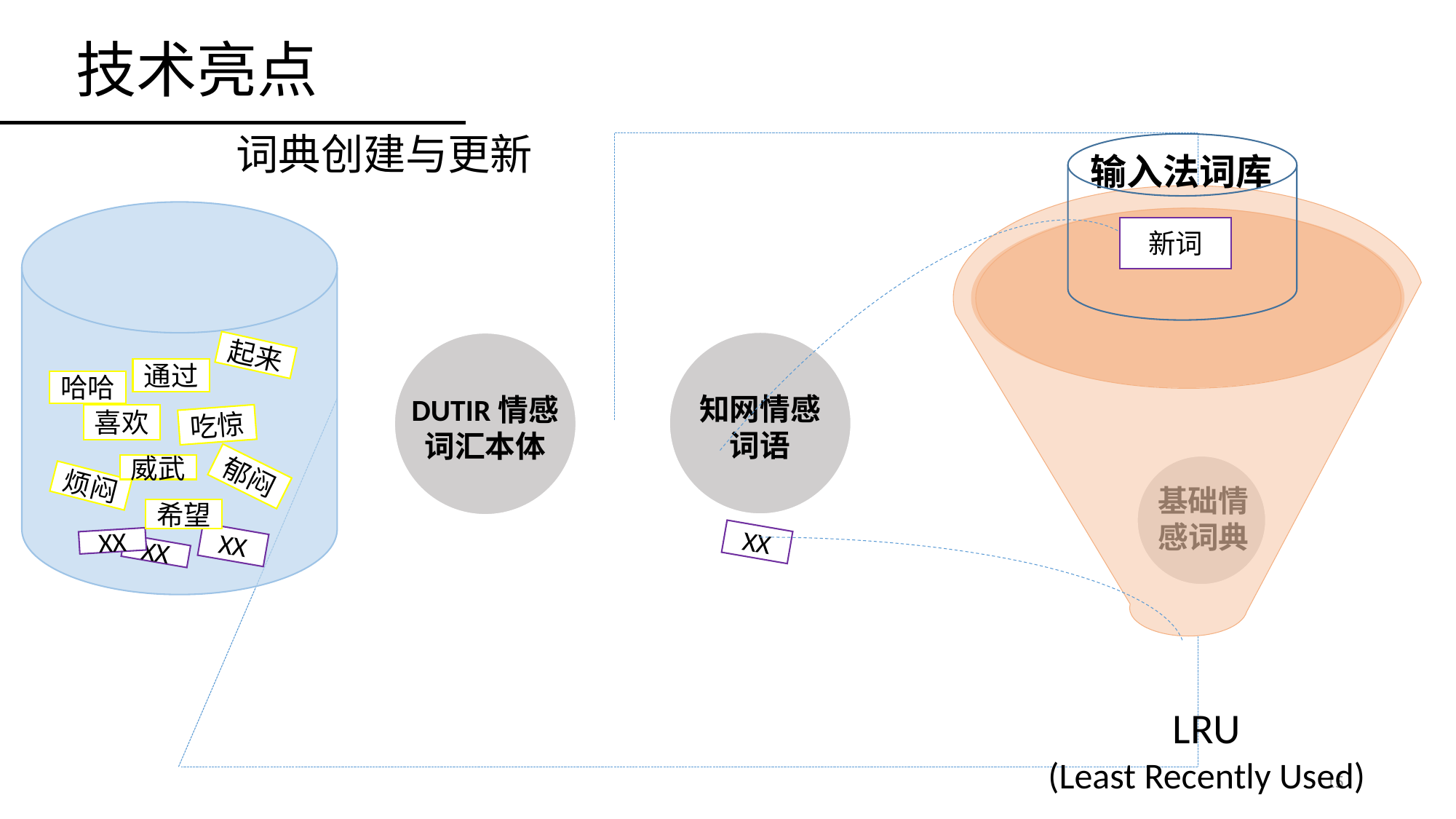

热词

技术亮点
词典创建与更新

输入法词库

新词
参考已有的情感本体与情感词典，通过筛选修改建立基础词库。
加入微博表情符与网络热词，建立情感词典，并动态更新词典。

知网情感
词语

DUTIR情感
词汇本体
起来
通过
哈哈
喜欢
吃惊
威武
郁闷
烦闷
希望
XX
XX
XX

基础情
感词典
XX

LRU
(Least Recently Used)
15